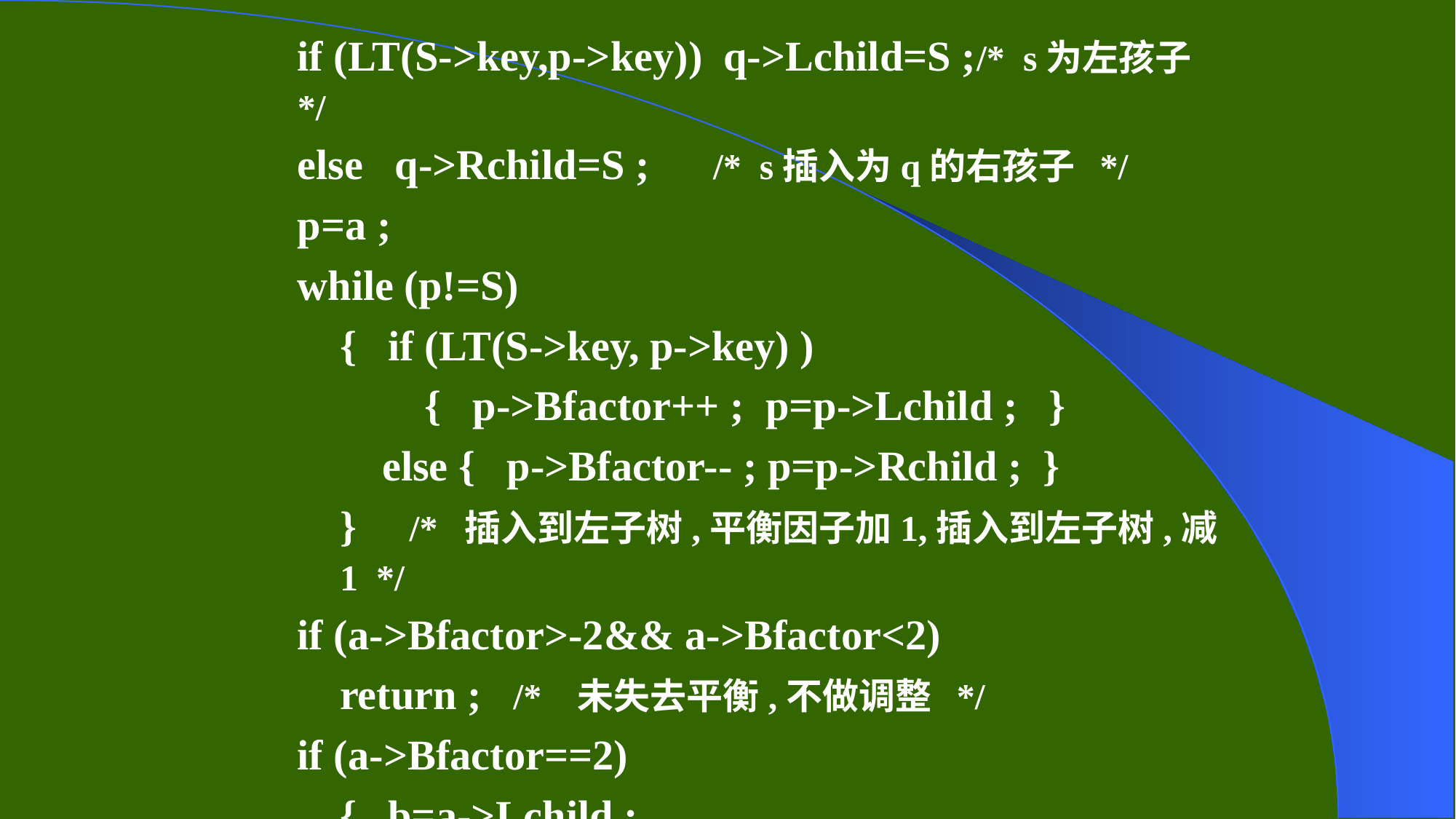

if (LT(S->key,p->key))  q->Lchild=S ;/*  s为左孩子  */
else   q->Rchild=S ;      /*  s插入为q的右孩子  */
p=a ;
while (p!=S)
{   if (LT(S->key, p->key) )
    {   p->Bfactor++ ;  p=p->Lchild ;   }
else {   p->Bfactor-- ; p=p->Rchild ;  }
}     /*  插入到左子树,平衡因子加1,插入到左子树,减1  */
if (a->Bfactor>-2&& a->Bfactor<2)
return ;   /*   未失去平衡,不做调整  */
if (a->Bfactor==2)
{   b=a->Lchild ;